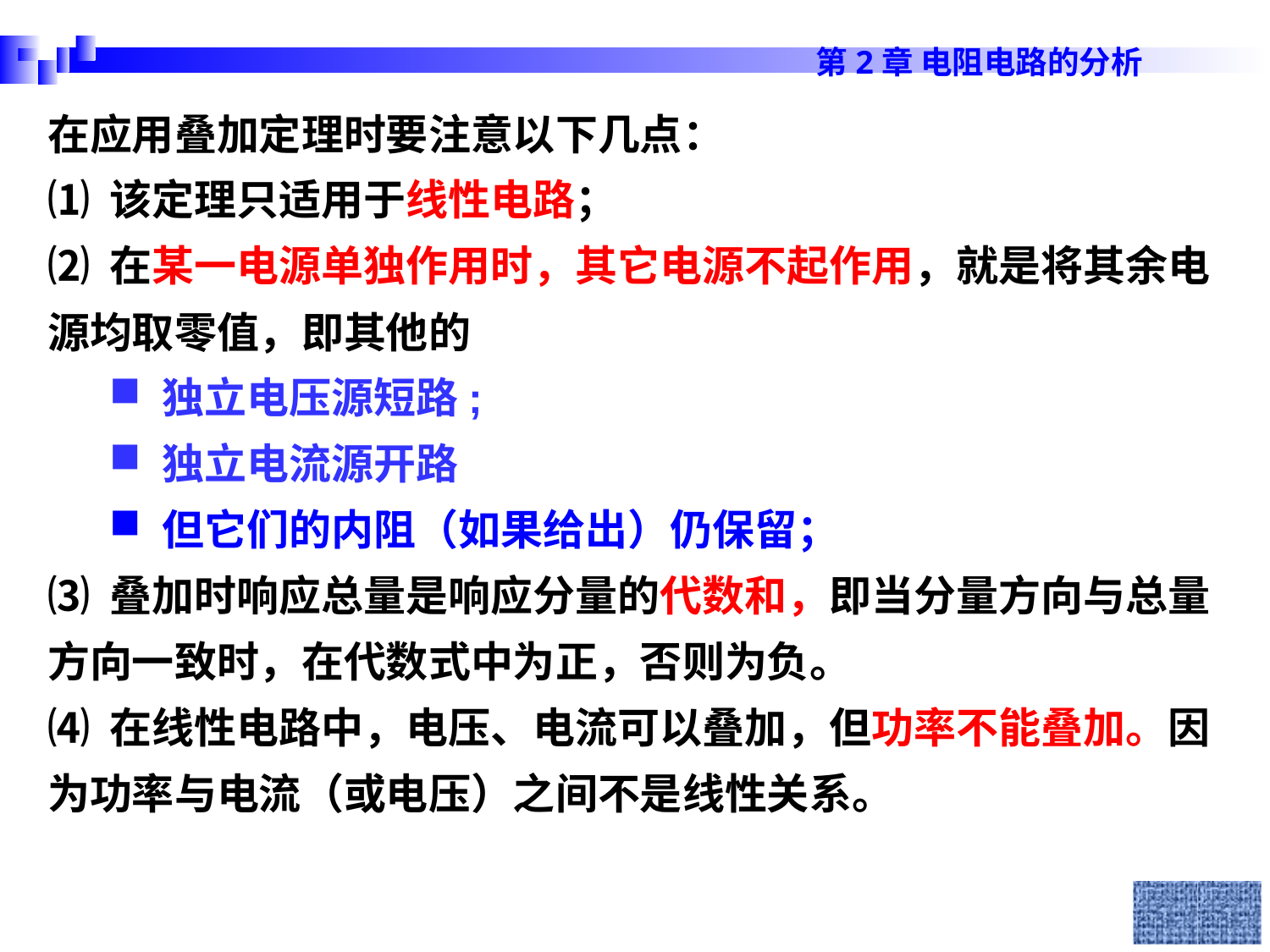

在应用叠加定理时要注意以下几点：
⑴ 该定理只适用于线性电路；
⑵ 在某一电源单独作用时，其它电源不起作用，就是将其余电源均取零值，即其他的
 独立电压源短路;
 独立电流源开路
 但它们的内阻（如果给出）仍保留；
⑶ 叠加时响应总量是响应分量的代数和，即当分量方向与总量方向一致时，在代数式中为正，否则为负。
⑷ 在线性电路中，电压、电流可以叠加，但功率不能叠加。因为功率与电流（或电压）之间不是线性关系。